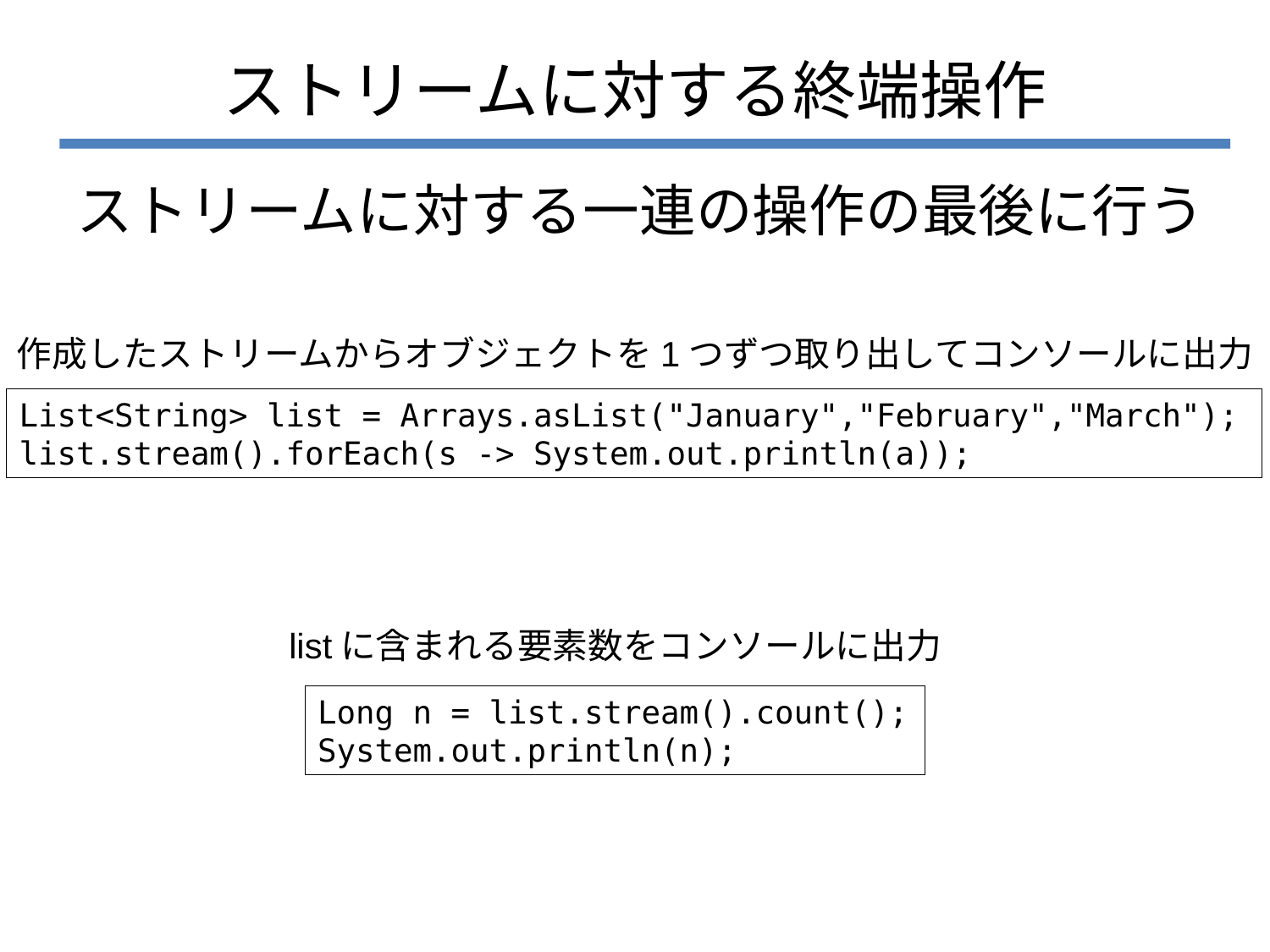

# ストリームに対する終端操作
ストリームに対する一連の操作の最後に行う
作成したストリームからオブジェクトを1つずつ取り出してコンソールに出力
List<String> list = Arrays.asList("January","February","March");
list.stream().forEach(s -> System.out.println(a));
listに含まれる要素数をコンソールに出力
Long n = list.stream().count();
System.out.println(n);